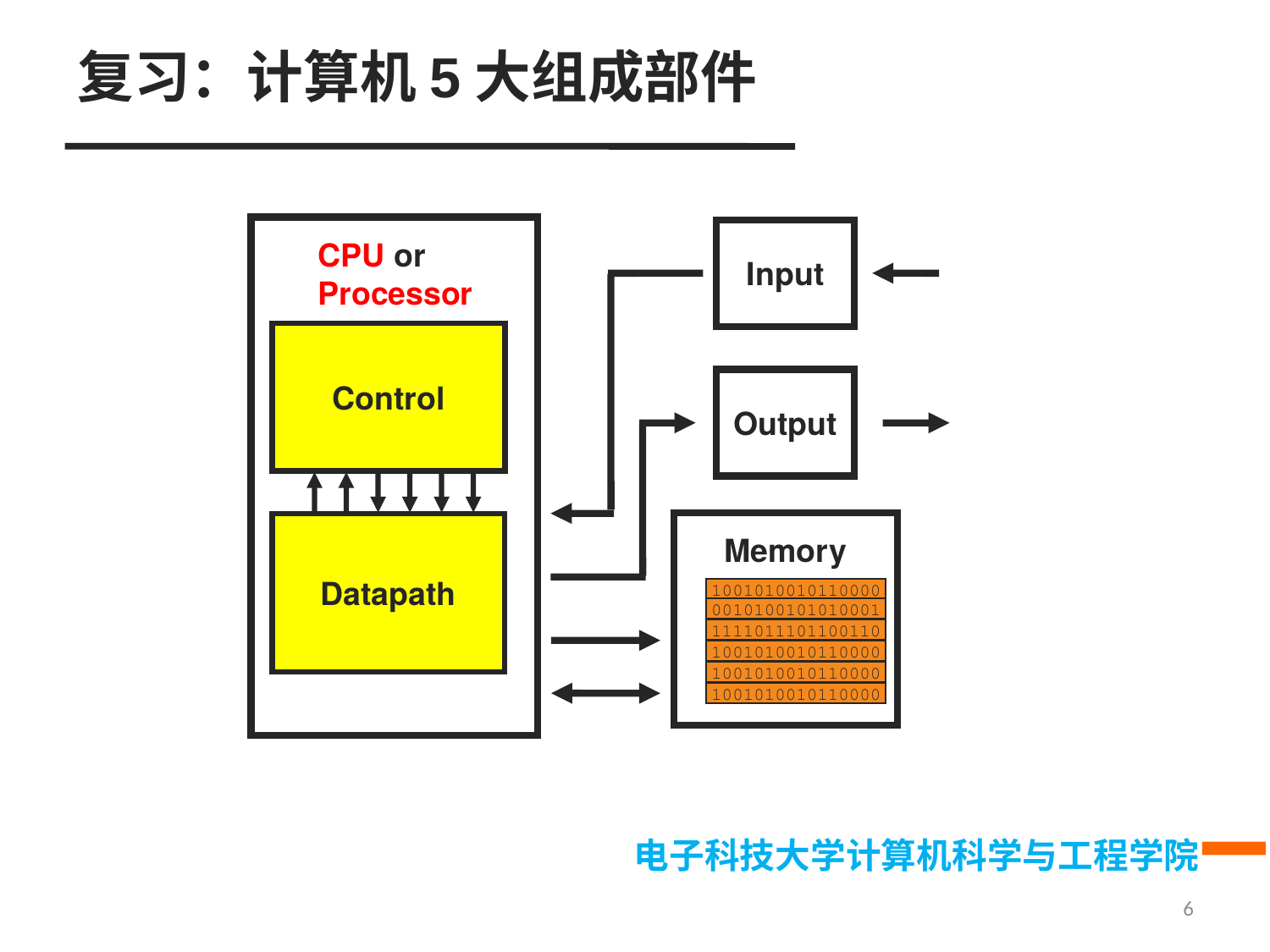

复习：计算机5大组成部件

CPU or Processor
Input

Control

Datapath
Output

Memory
1001010010110000
0010100101010001
1111011101100110

1001010010110000
1001010010110000
1001010010110000

电子科技大学计算机科学与工程学院
6